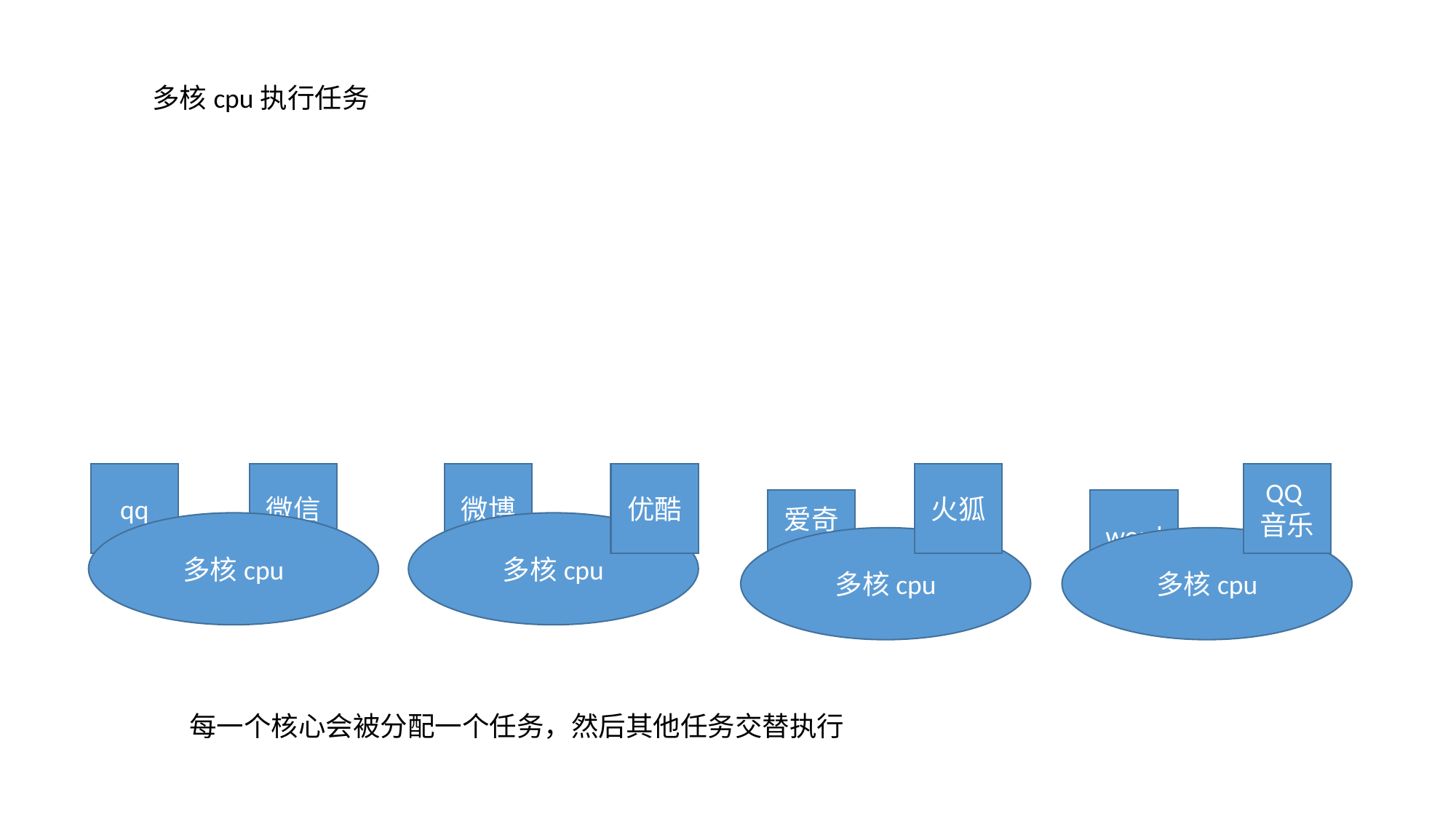

多核cpu执行任务
qq
微信
微博
优酷
火狐
QQ音乐
爱奇艺
word
多核cpu
多核cpu
多核cpu
多核cpu
每一个核心会被分配一个任务，然后其他任务交替执行